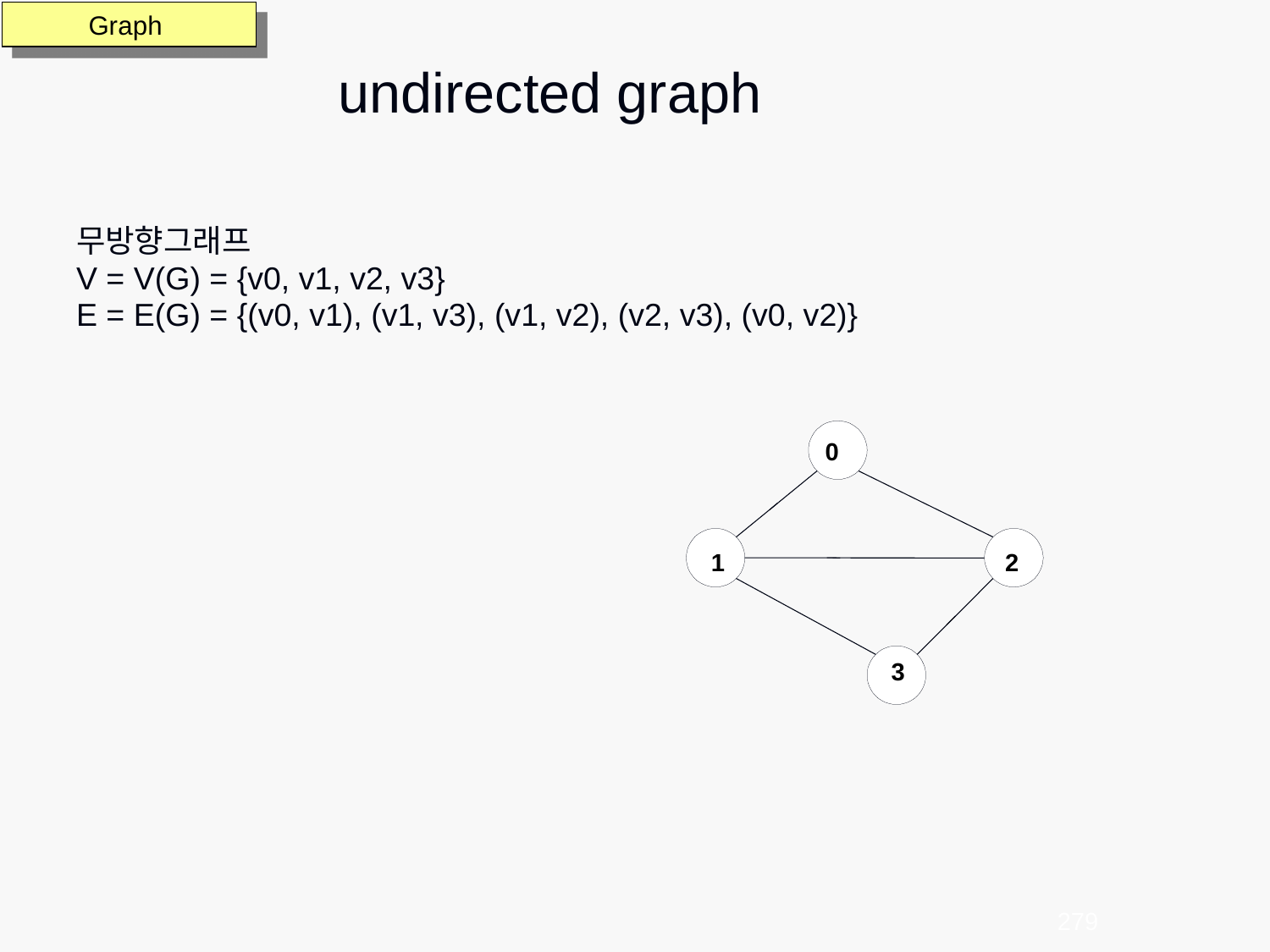

undirected graph
Graph
무방향그래프
V = V(G) = {v0, v1, v2, v3}
E = E(G) = {(v0, v1), (v1, v3), (v1, v2), (v2, v3), (v0, v2)}

0

1
2

3
279